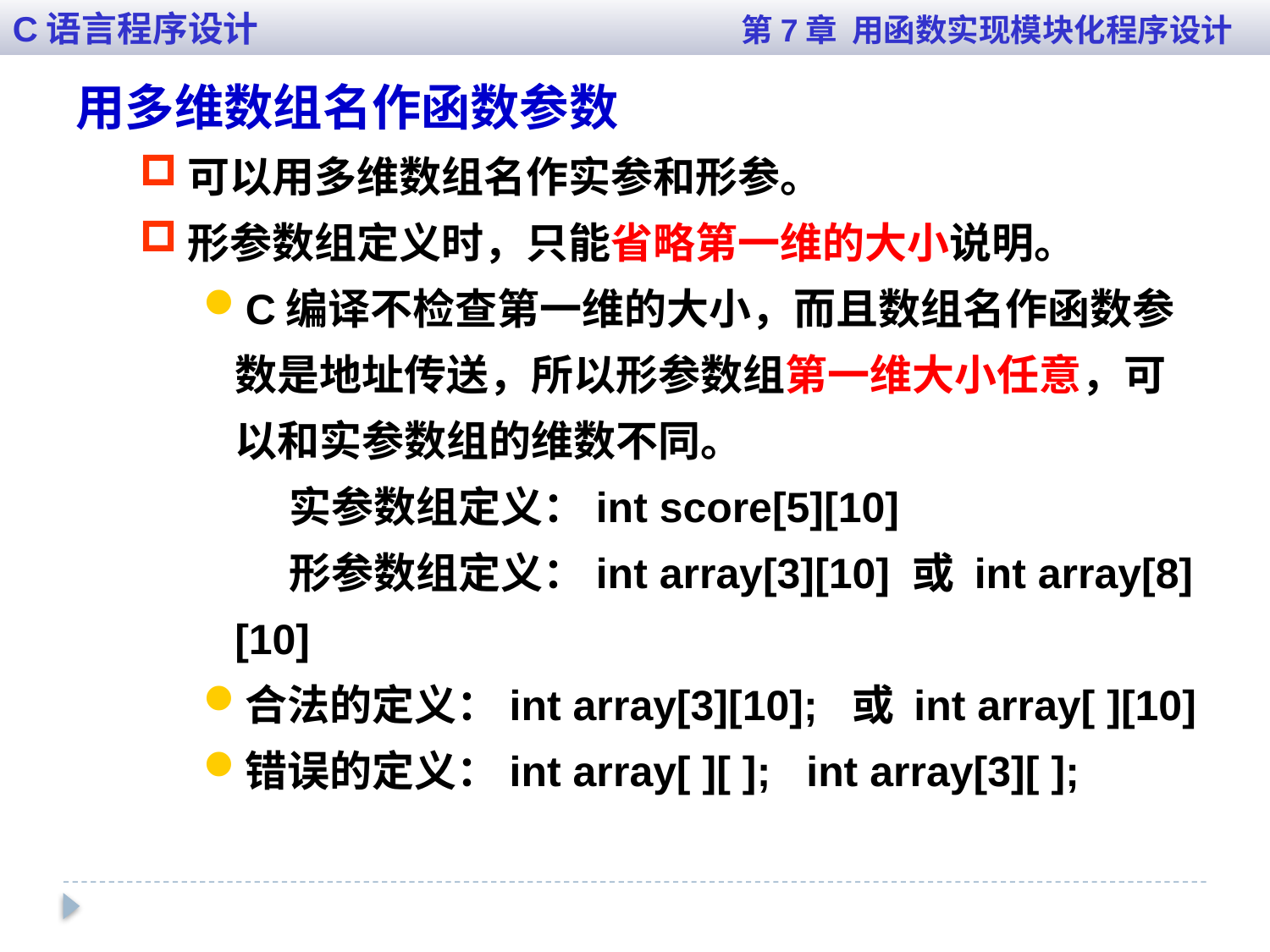

C语言程序设计                                                            第7章  用函数实现模块化程序设计
用多维数组名作函数参数
可以用多维数组名作实参和形参。
形参数组定义时，只能省略第一维的大小说明。
C编译不检查第一维的大小，而且数组名作函数参数是地址传送，所以形参数组第一维大小任意，可以和实参数组的维数不同。
        实参数组定义：int score[5][10]
        形参数组定义：int array[3][10] 或 int array[8][10]
合法的定义：int array[3][10];  或 int array[ ][10]
错误的定义：int array[ ][ ];   int array[3][ ];